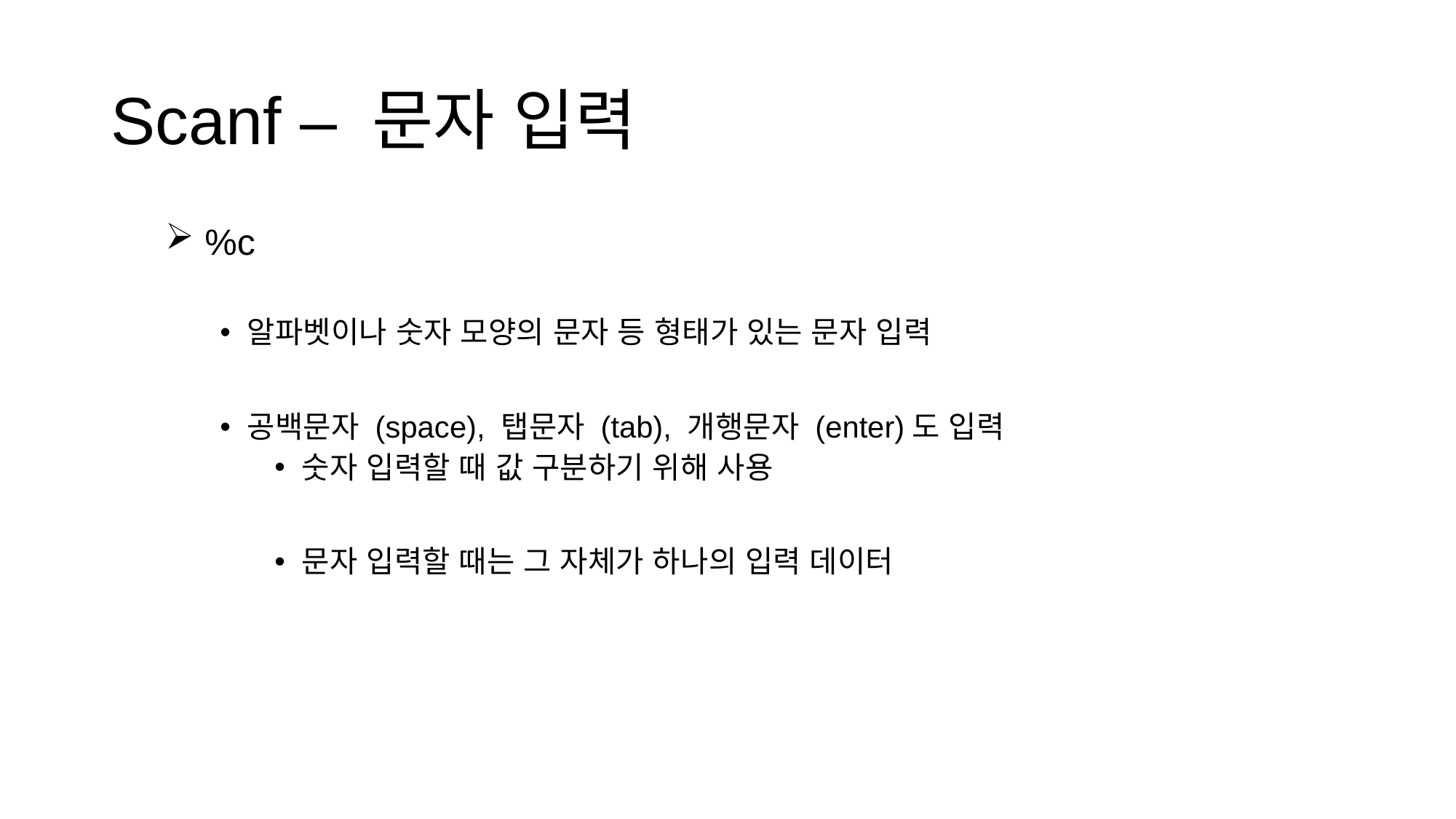

# Scanf – 문자 입력
 %c

알파벳이나 숫자 모양의 문자 등 형태가 있는 문자 입력

공백문자 (space), 탭문자 (tab), 개행문자 (enter)도 입력
숫자 입력할 때 값 구분하기 위해 사용

문자 입력할 때는 그 자체가 하나의 입력 데이터